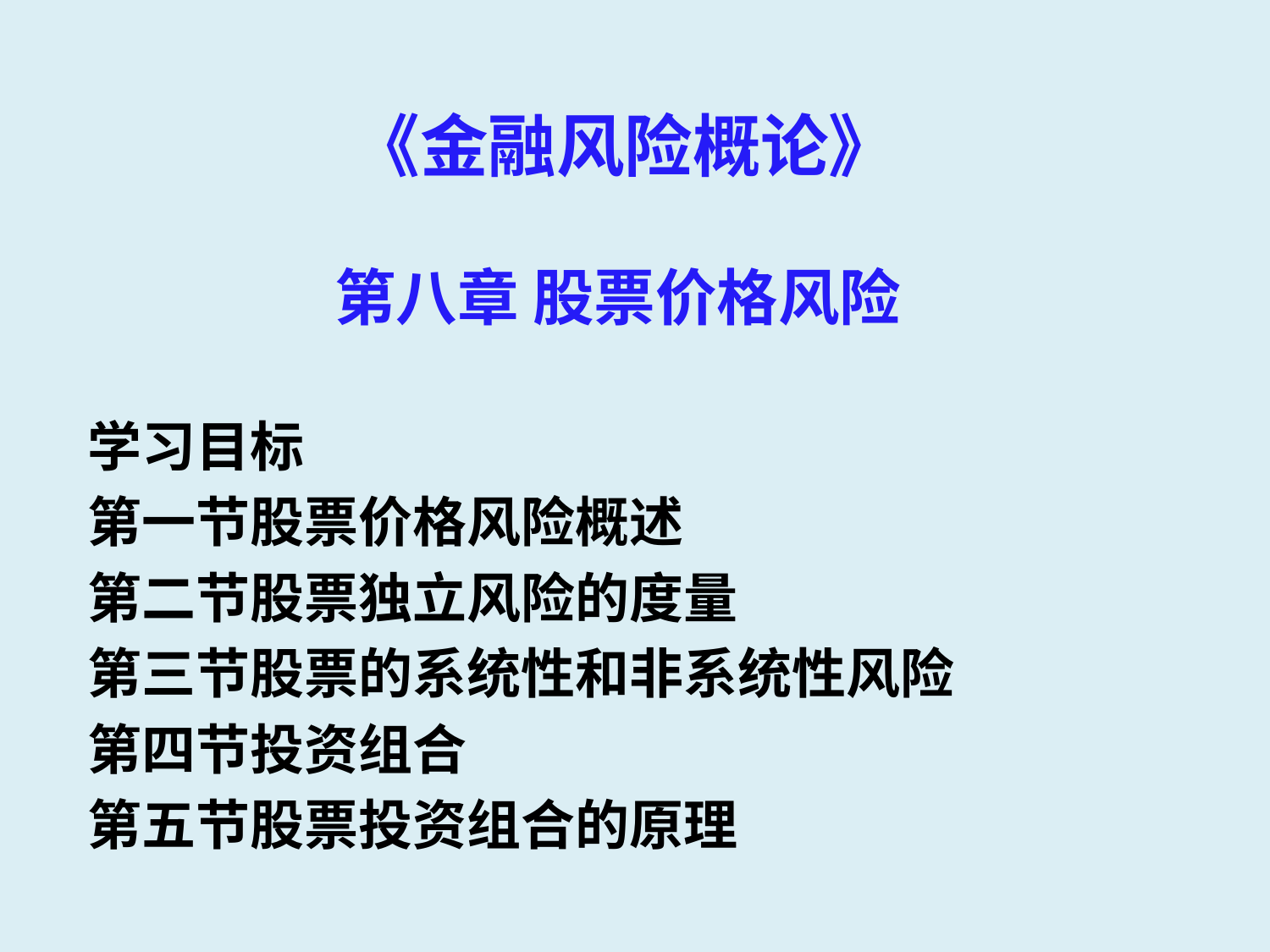

# 《金融风险概论》 第八章 股票价格风险
学习目标
第一节股票价格风险概述
第二节股票独立风险的度量
第三节股票的系统性和非系统性风险
第四节投资组合
第五节股票投资组合的原理